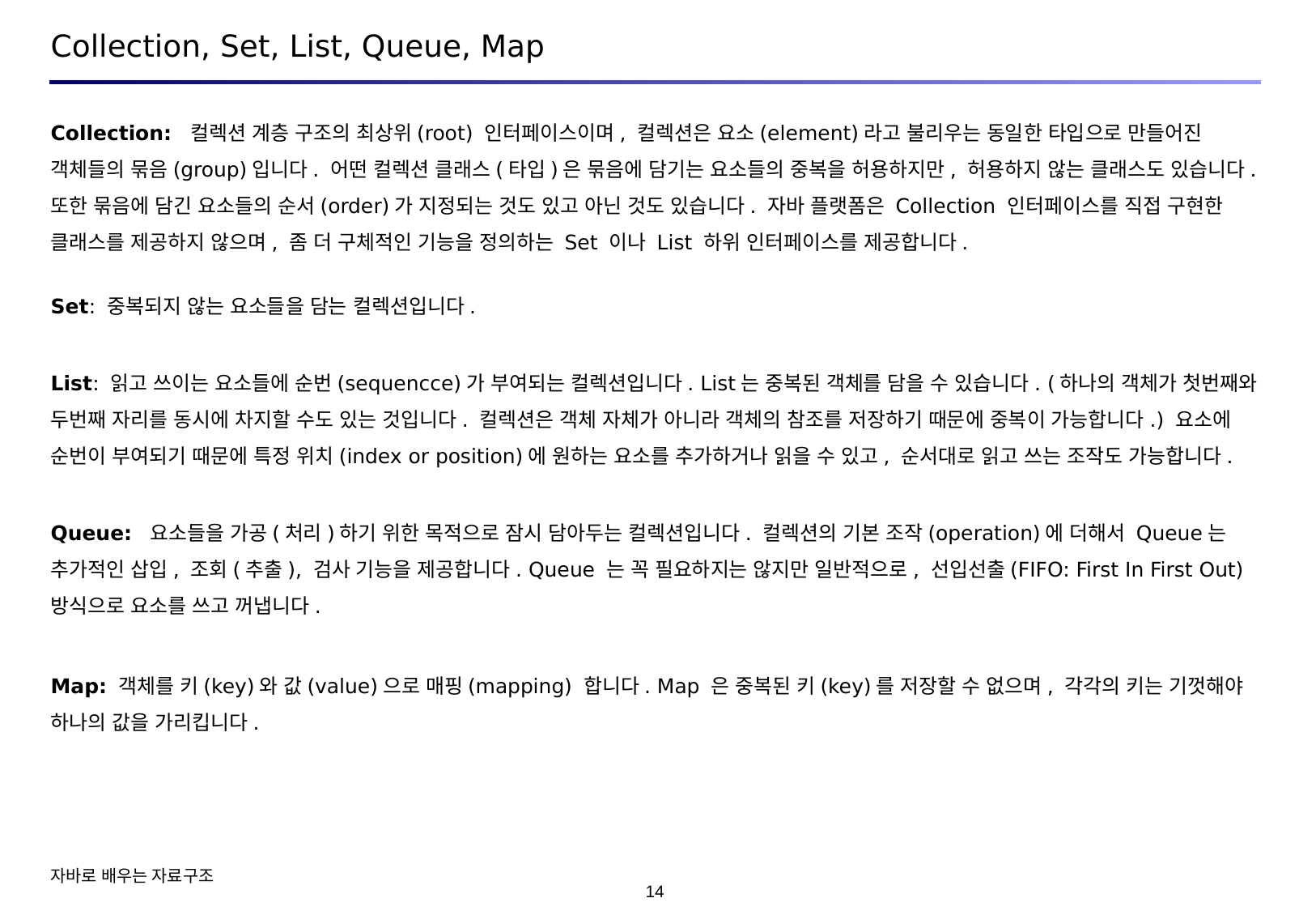

# Collection, Set, List, Queue, Map
Collection:  컬렉션 계층 구조의 최상위(root) 인터페이스이며, 컬렉션은 요소(element)라고 불리우는 동일한 타입으로 만들어진 객체들의 묶음(group)입니다. 어떤 컬렉션 클래스(타입)은 묶음에 담기는 요소들의 중복을 허용하지만, 허용하지 않는 클래스도 있습니다. 또한 묶음에 담긴 요소들의 순서(order)가 지정되는 것도 있고 아닌 것도 있습니다. 자바 플랫폼은 Collection 인터페이스를 직접 구현한 클래스를 제공하지 않으며, 좀 더 구체적인 기능을 정의하는 Set 이나 List 하위 인터페이스를 제공합니다.
Set: 중복되지 않는 요소들을 담는 컬렉션입니다.
List: 읽고 쓰이는 요소들에 순번(sequencce)가 부여되는 컬렉션입니다. List는 중복된 객체를 담을 수 있습니다. (하나의 객체가 첫번째와 두번째 자리를 동시에 차지할 수도 있는 것입니다. 컬렉션은 객체 자체가 아니라 객체의 참조를 저장하기 때문에 중복이 가능합니다.) 요소에 순번이 부여되기 때문에 특정 위치(index or position)에 원하는 요소를 추가하거나 읽을 수 있고, 순서대로 읽고 쓰는 조작도 가능합니다.
Queue:  요소들을 가공(처리)하기 위한 목적으로 잠시 담아두는 컬렉션입니다. 컬렉션의 기본 조작(operation)에 더해서 Queue는 추가적인 삽입, 조회(추출), 검사 기능을 제공합니다. Queue 는 꼭 필요하지는 않지만 일반적으로, 선입선출(FIFO: First In First Out) 방식으로 요소를 쓰고 꺼냅니다.

Map: 객체를 키(key)와 값(value)으로 매핑(mapping) 합니다. Map 은 중복된 키(key)를 저장할 수 없으며, 각각의 키는 기껏해야 하나의 값을 가리킵니다.